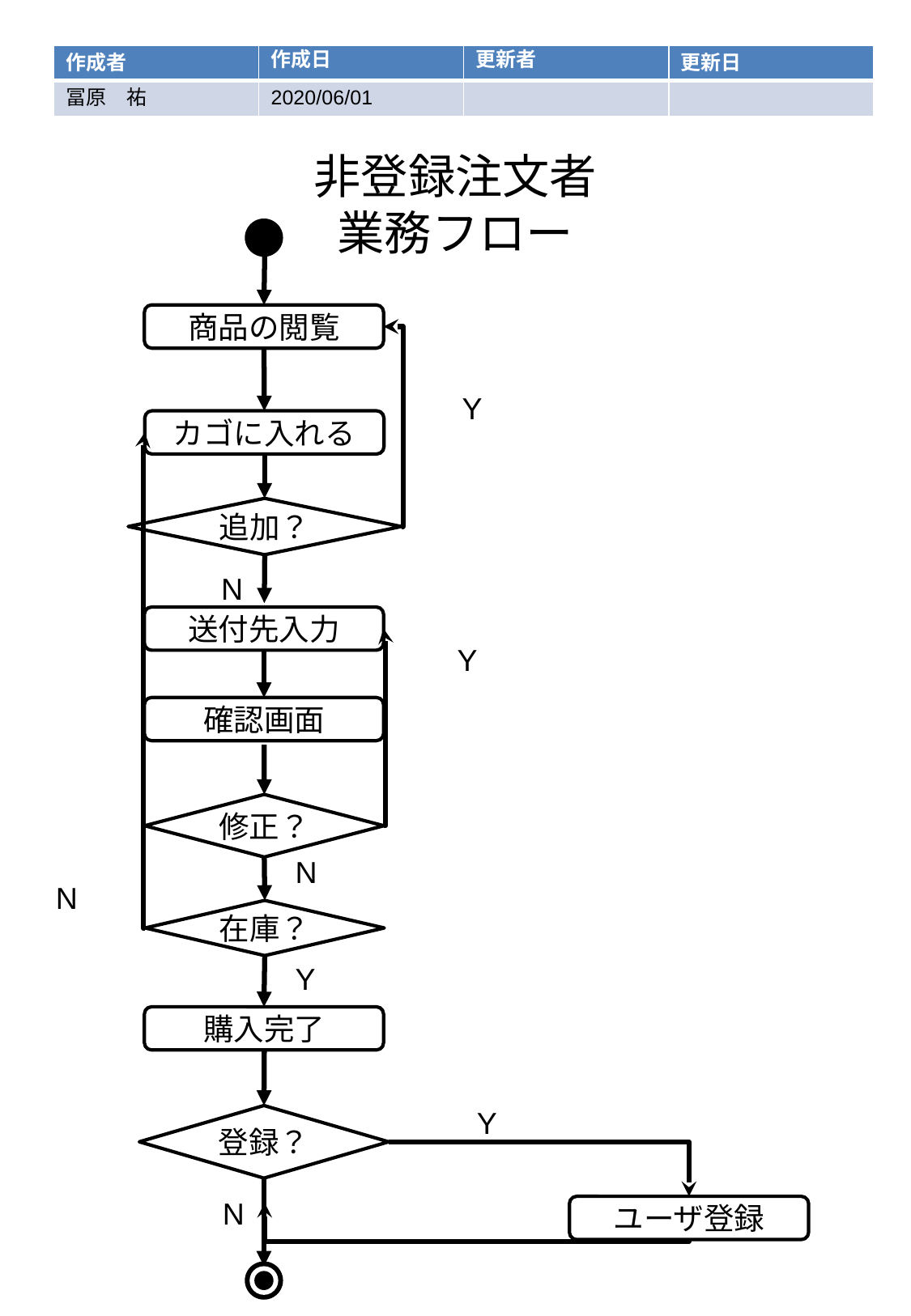

| 作成者 | 作成日 | 更新者 | 更新日 |
| --- | --- | --- | --- |
| 冨原　祐 | 2020/06/01 |  |  |
# 非登録注文者 業務フロー

商品の閲覧
Y
カゴに入れる
追加？
N
送付先入力
Y
確認画面
修正？
N
N
在庫？
Y
購入完了
Y
登録？
N
ユーザ登録